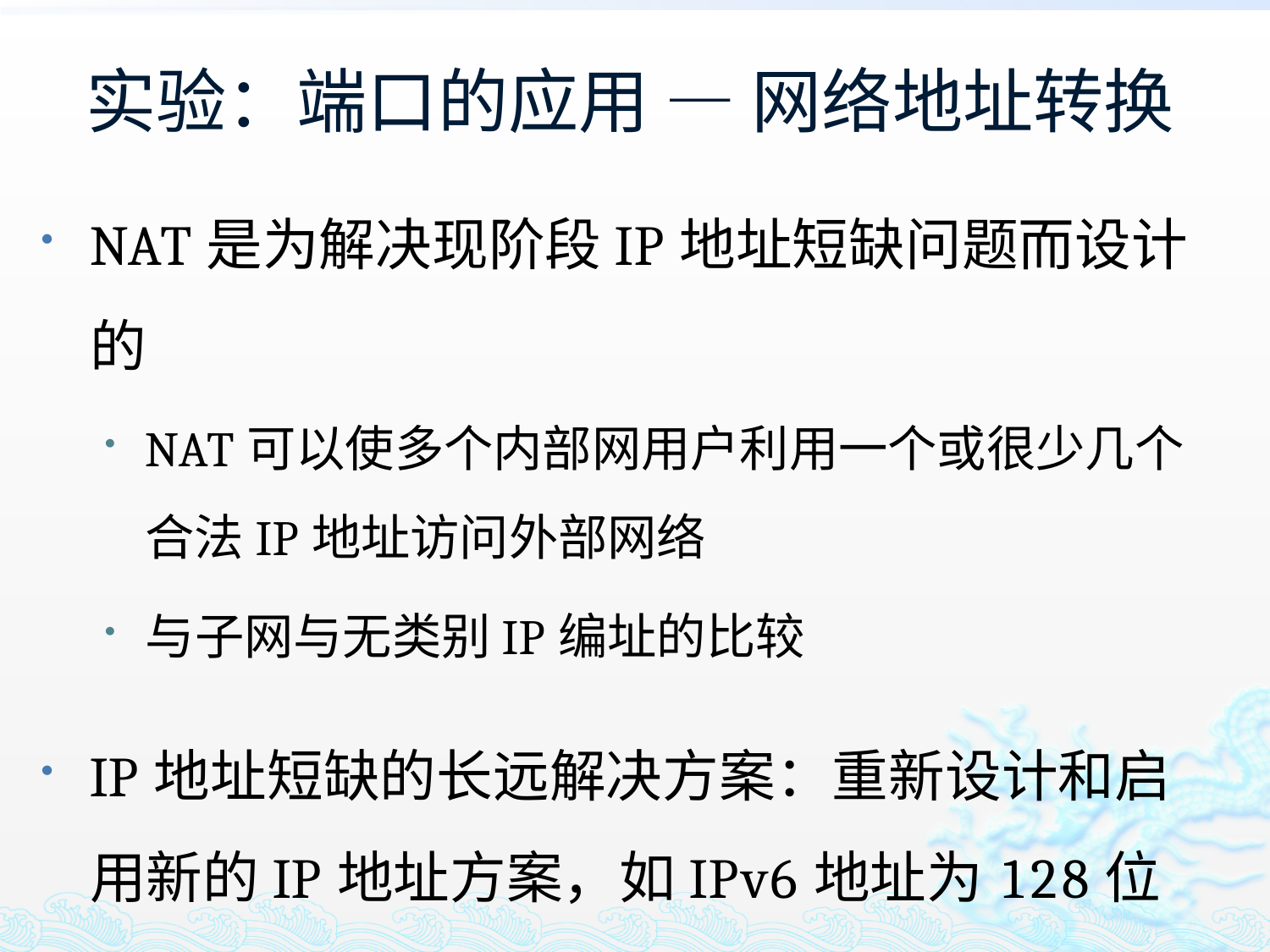

# 实验：端口的应用 — 网络地址转换
NAT是为解决现阶段IP地址短缺问题而设计的
NAT可以使多个内部网用户利用一个或很少几个合法IP地址访问外部网络
与子网与无类别IP编址的比较
IP地址短缺的长远解决方案：重新设计和启用新的IP地址方案，如IPv6地址为128位